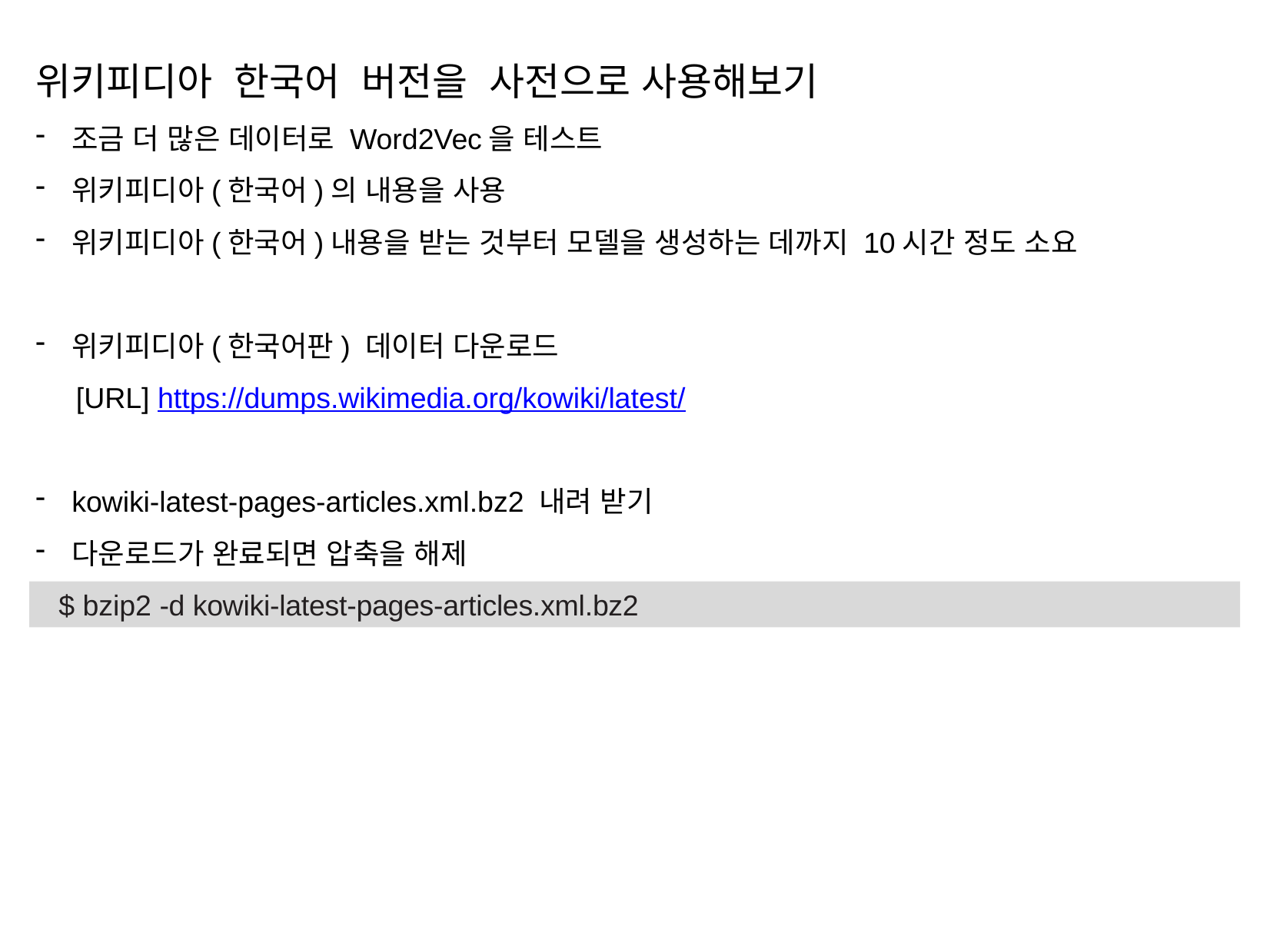

위키피디아  한국어  버전을  사전으로 사용해보기
조금 더 많은 데이터로 Word2Vec을 테스트
위키피디아(한국어)의 내용을 사용
위키피디아(한국어)내용을 받는 것부터 모델을 생성하는 데까지 10시간 정도 소요

위키피디아(한국어판) 데이터 다운로드
     [URL] https://dumps.wikimedia.org/kowiki/latest/

kowiki-latest-pages-articles.xml.bz2 내려 받기
다운로드가 완료되면 압축을 해제
$ bzip2 -d kowiki-latest-pages-articles.xml.bz2